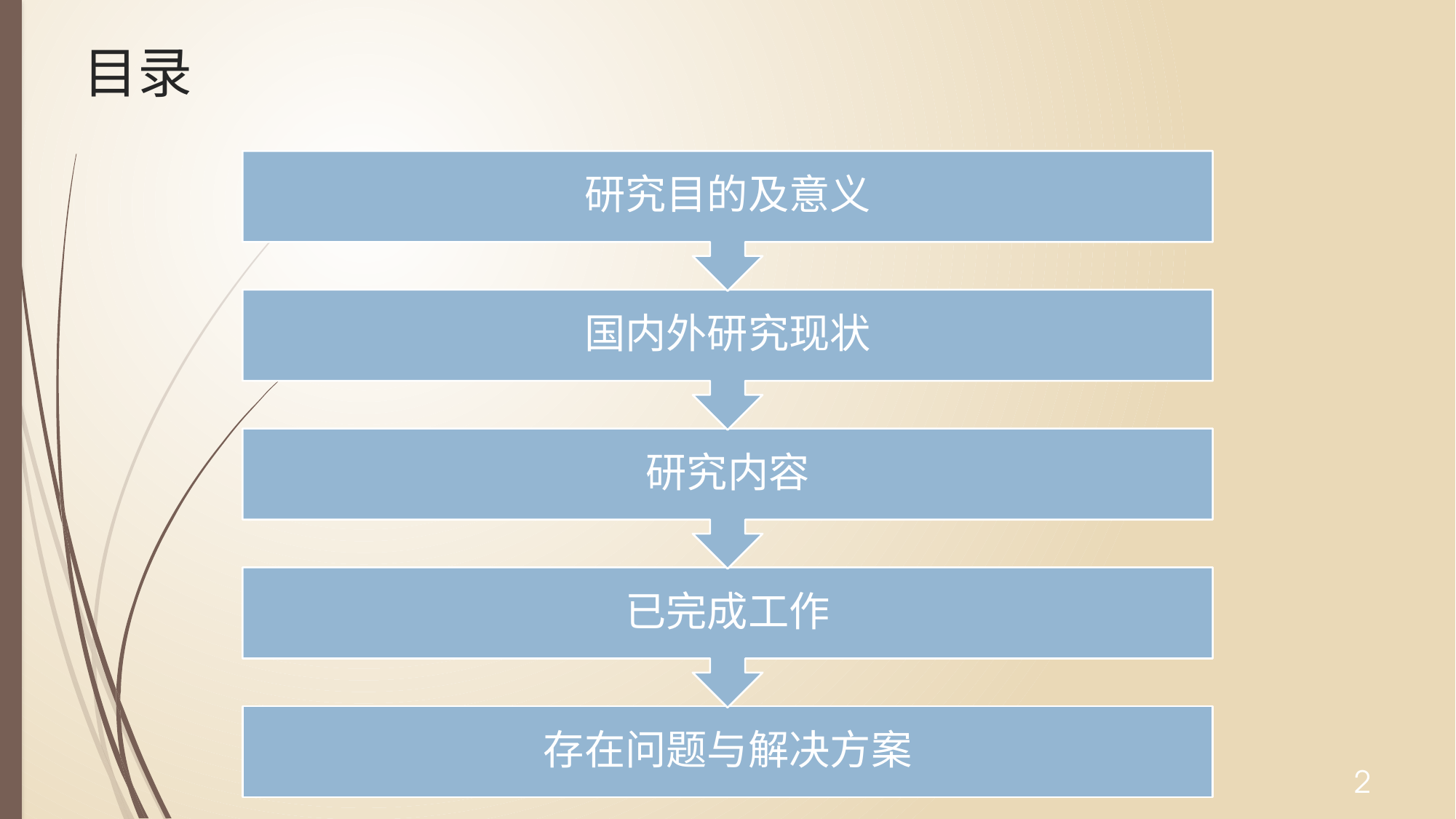

# 目录
存在问题与解决方案
已完成工作
研究内容
国内外研究现状
研究目的及意义
2